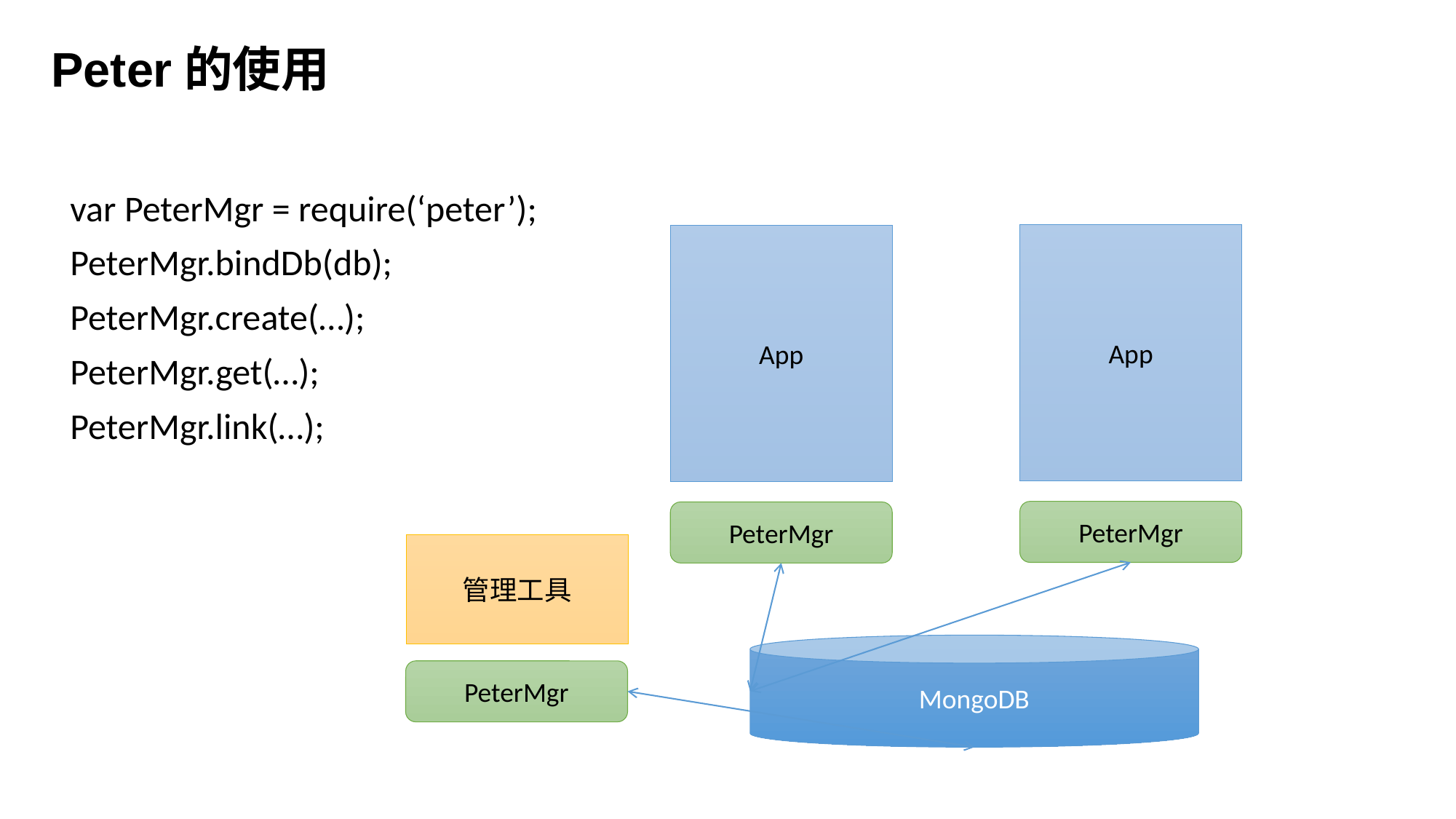

Peter的使用
var PeterMgr = require(‘peter’);
PeterMgr.bindDb(db);
PeterMgr.create(…);
PeterMgr.get(…);
PeterMgr.link(…);
App
App
PeterMgr
PeterMgr
管理工具
MongoDB
PeterMgr